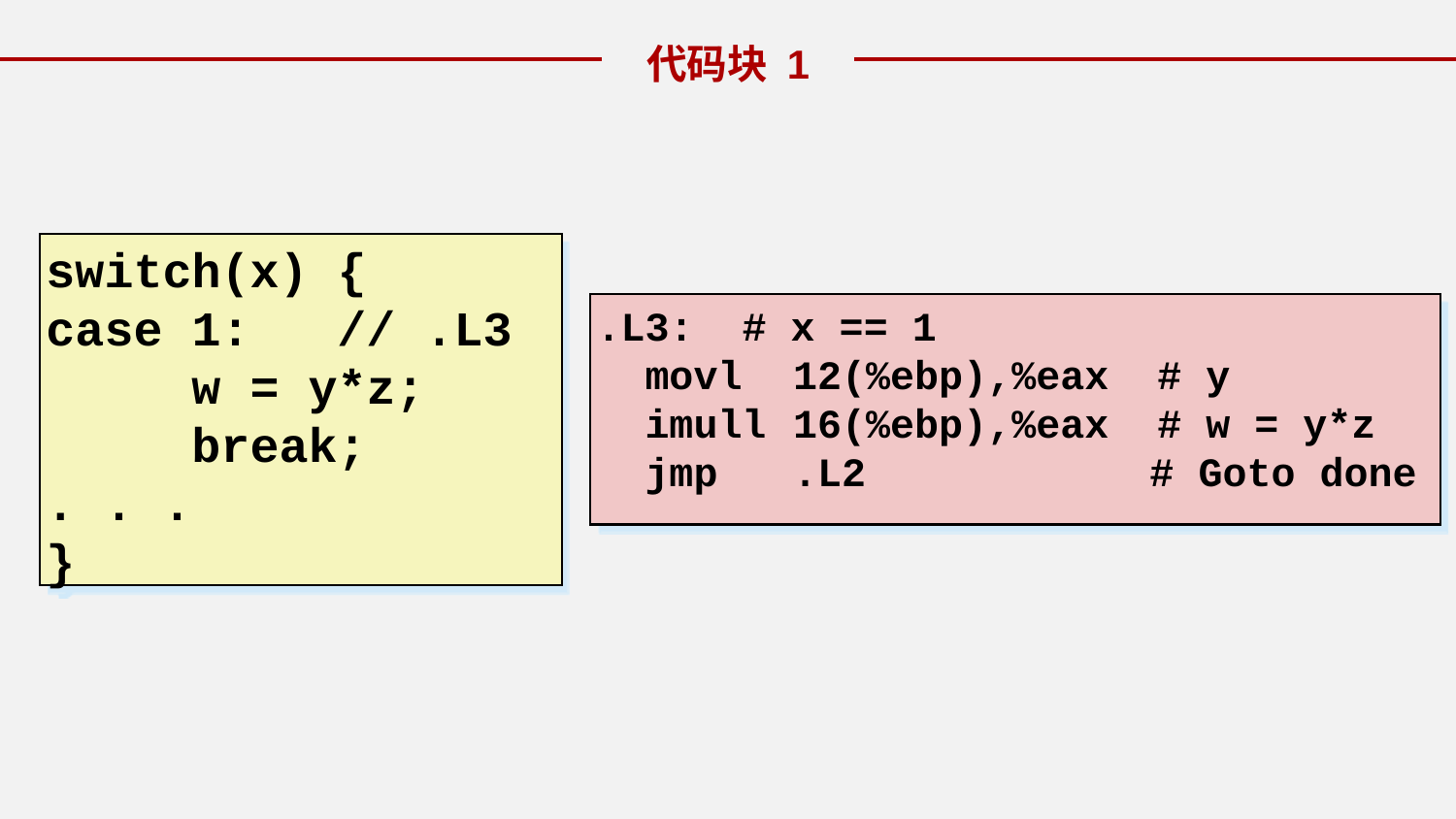

代码块 1
switch(x) {
case 1:	// .L3
     w = y*z;
     break;
. . .
}
.L3:  # x == 1
  movl	 12(%ebp),%eax  # y
  imull	 16(%ebp),%eax  # w = y*z
  jmp	 .L2	       # Goto done